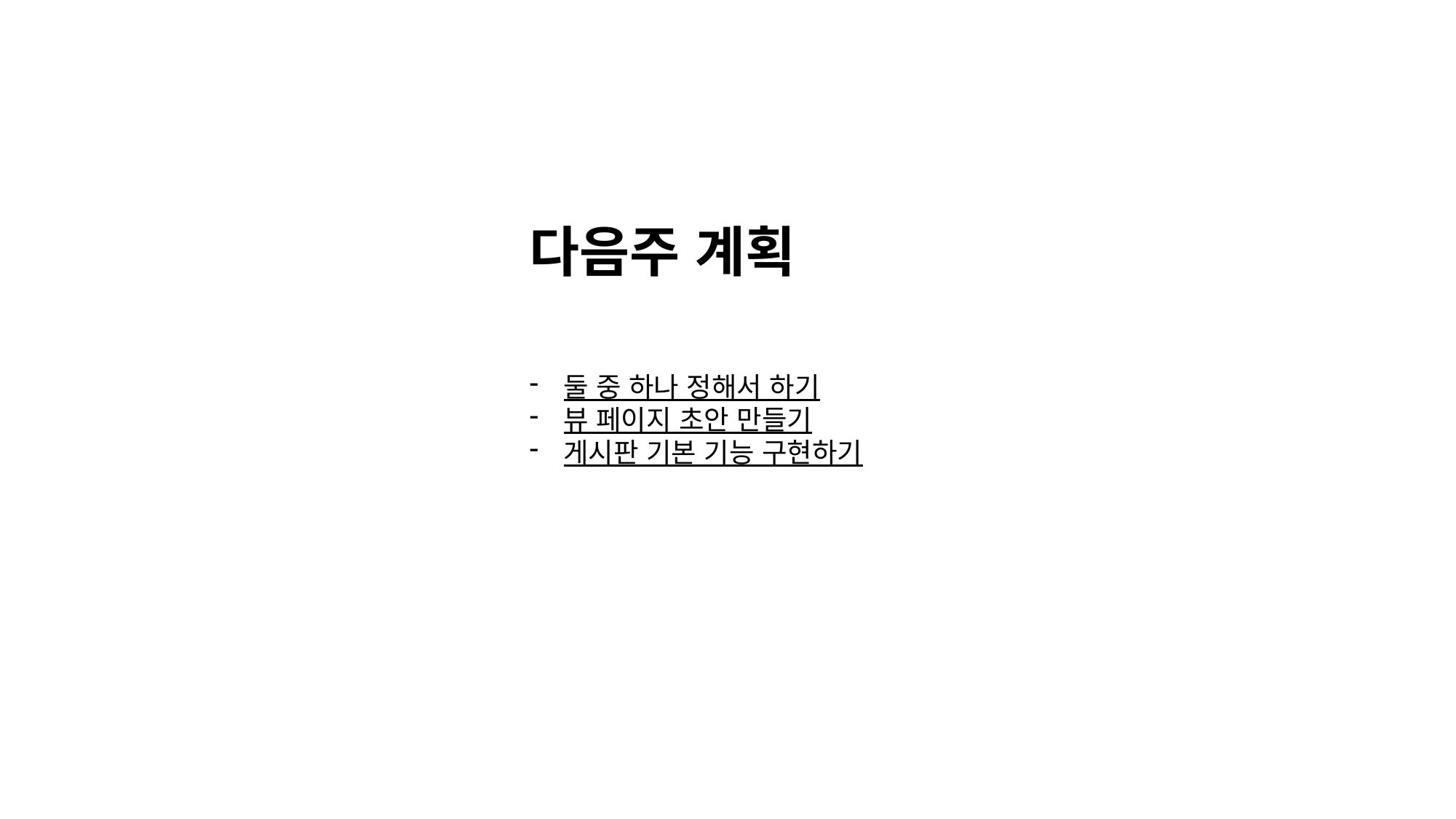

다음주 계획
둘 중 하나 정해서 하기
뷰 페이지 초안 만들기
게시판 기본 기능 구현하기